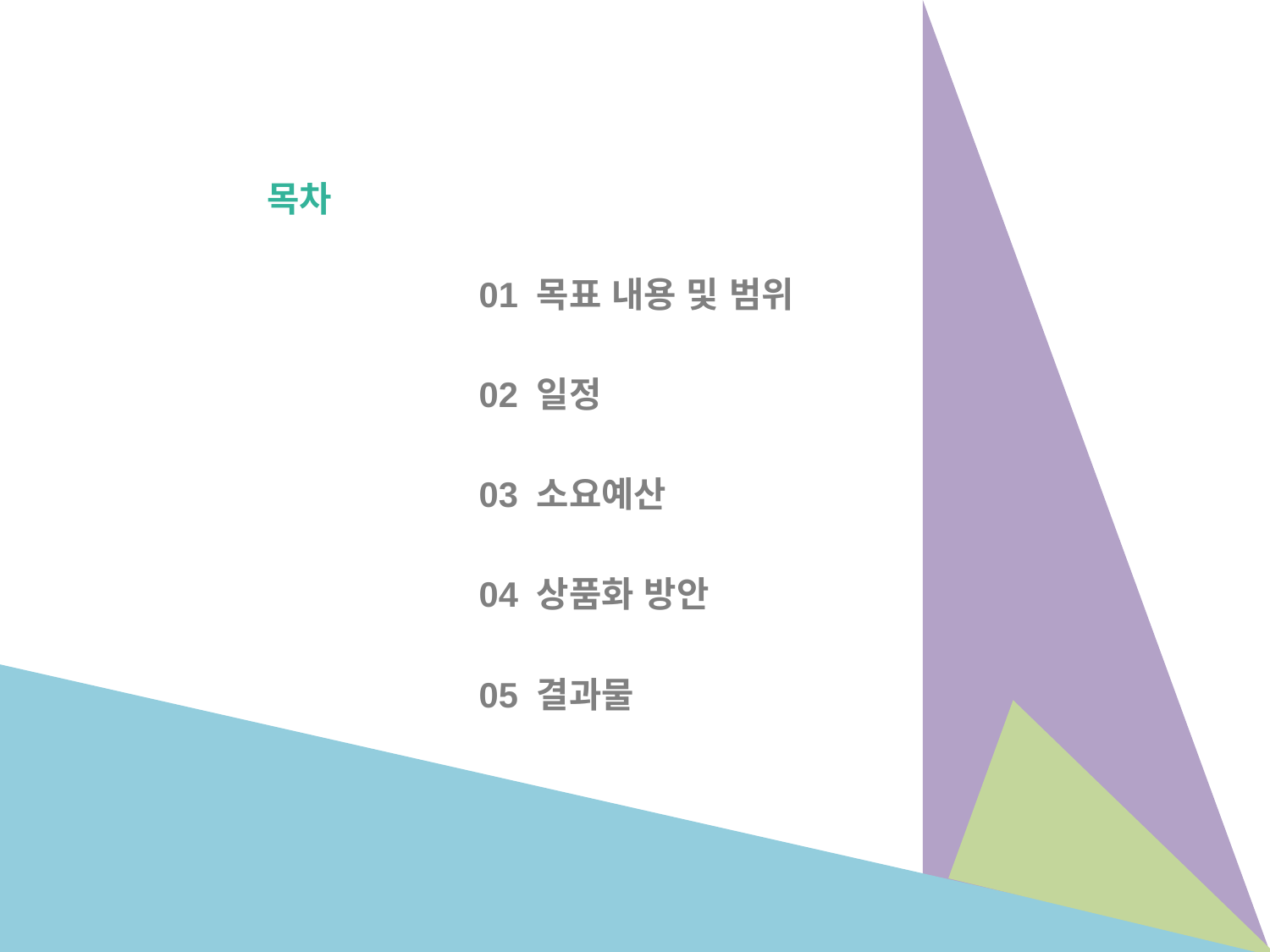

목차
01 목표 내용 및 범위
02 일정
03 소요예산
04 상품화 방안

05 결과물